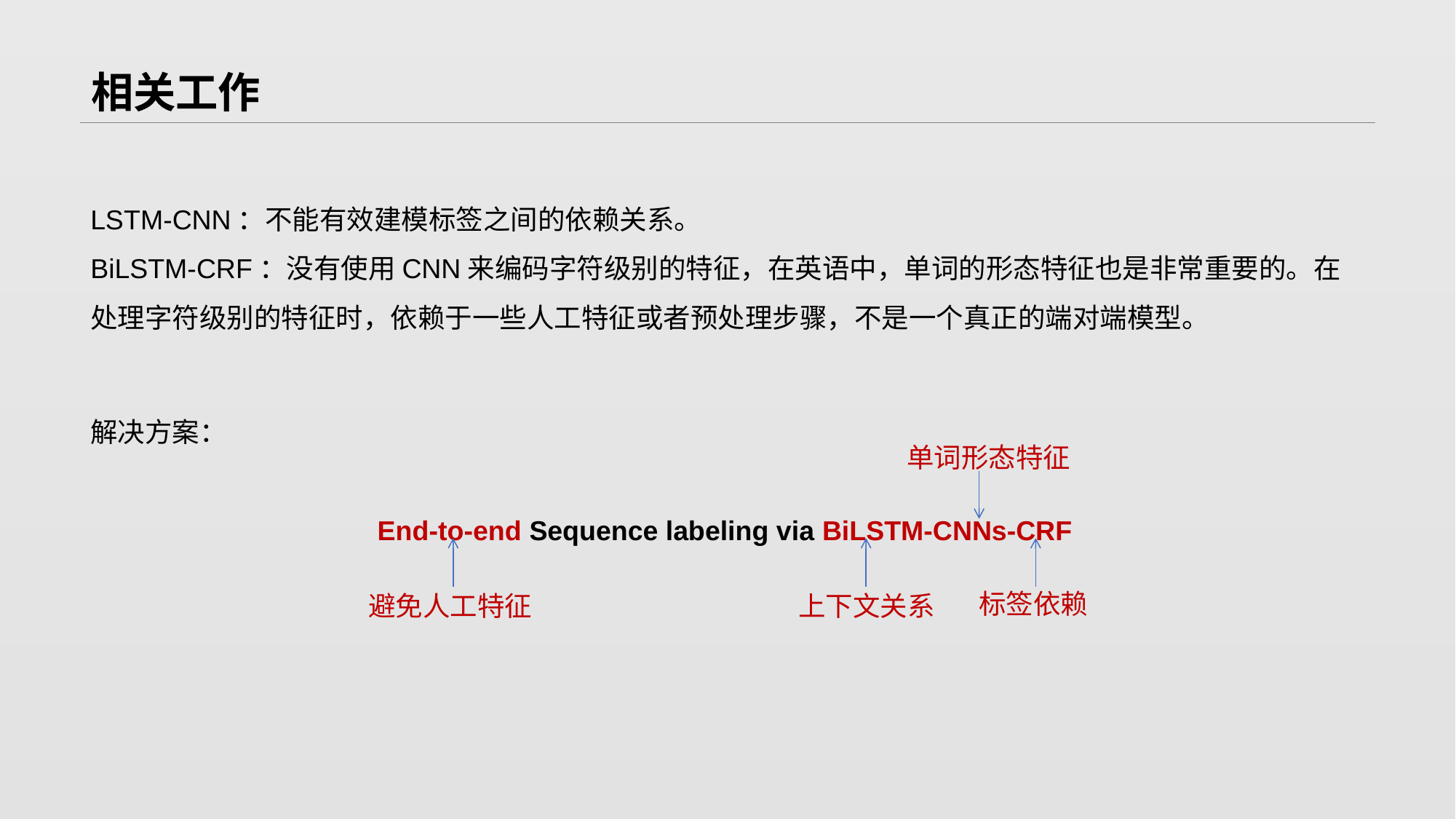

# 相关工作
LSTM-CNN：不能有效建模标签之间的依赖关系。
BiLSTM-CRF：没有使用CNN来编码字符级别的特征，在英语中，单词的形态特征也是非常重要的。在处理字符级别的特征时，依赖于一些人工特征或者预处理步骤，不是一个真正的端对端模型。
解决方案：

		         End-to-end Sequence labeling via BiLSTM-CNNs-CRF
单词形态特征
标签依赖
避免人工特征
上下文关系